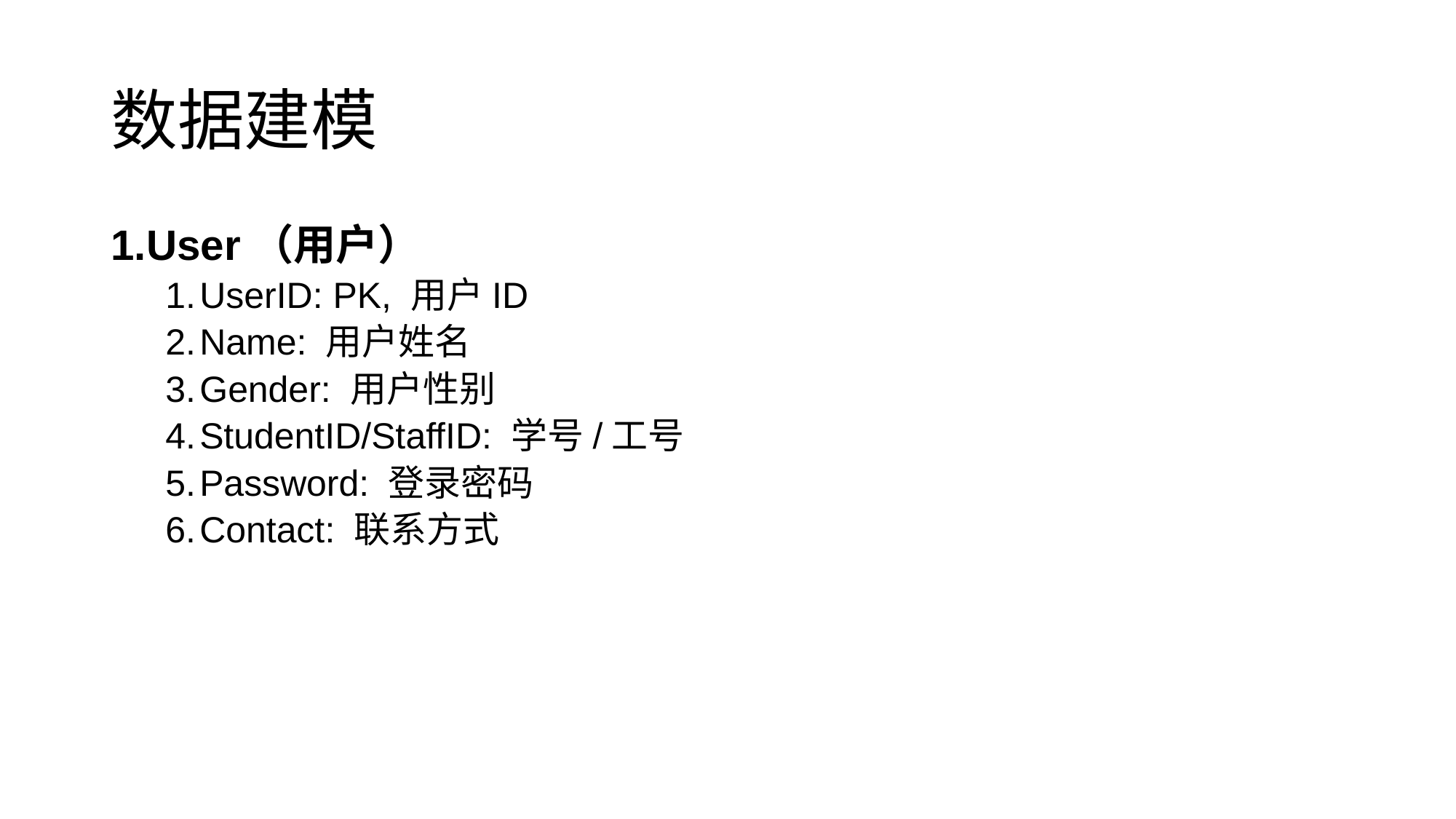

# 数据建模
User（用户）
UserID: PK, 用户ID
Name: 用户姓名
Gender: 用户性别
StudentID/StaffID: 学号/工号
Password: 登录密码
Contact: 联系方式